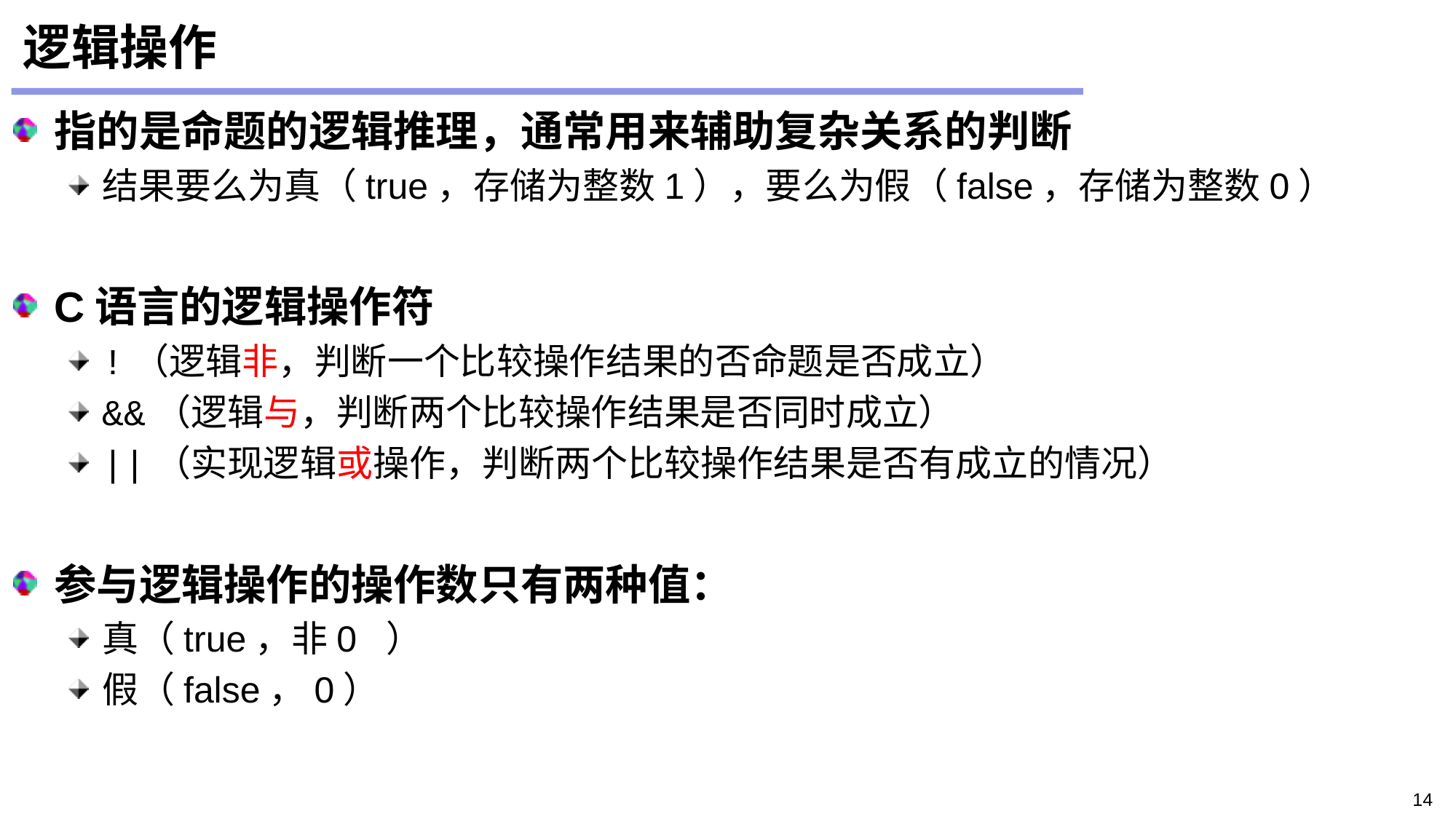

指的是命题的逻辑推理，通常用来辅助复杂关系的判断
结果要么为真（true，存储为整数1），要么为假（false，存储为整数0）

C语言的逻辑操作符
!（逻辑非，判断一个比较操作结果的否命题是否成立）
&&（逻辑与，判断两个比较操作结果是否同时成立）
||（实现逻辑或操作，判断两个比较操作结果是否有成立的情况）

参与逻辑操作的操作数只有两种值：
真（true，非0  ）
假（false，0）
逻辑操作
14